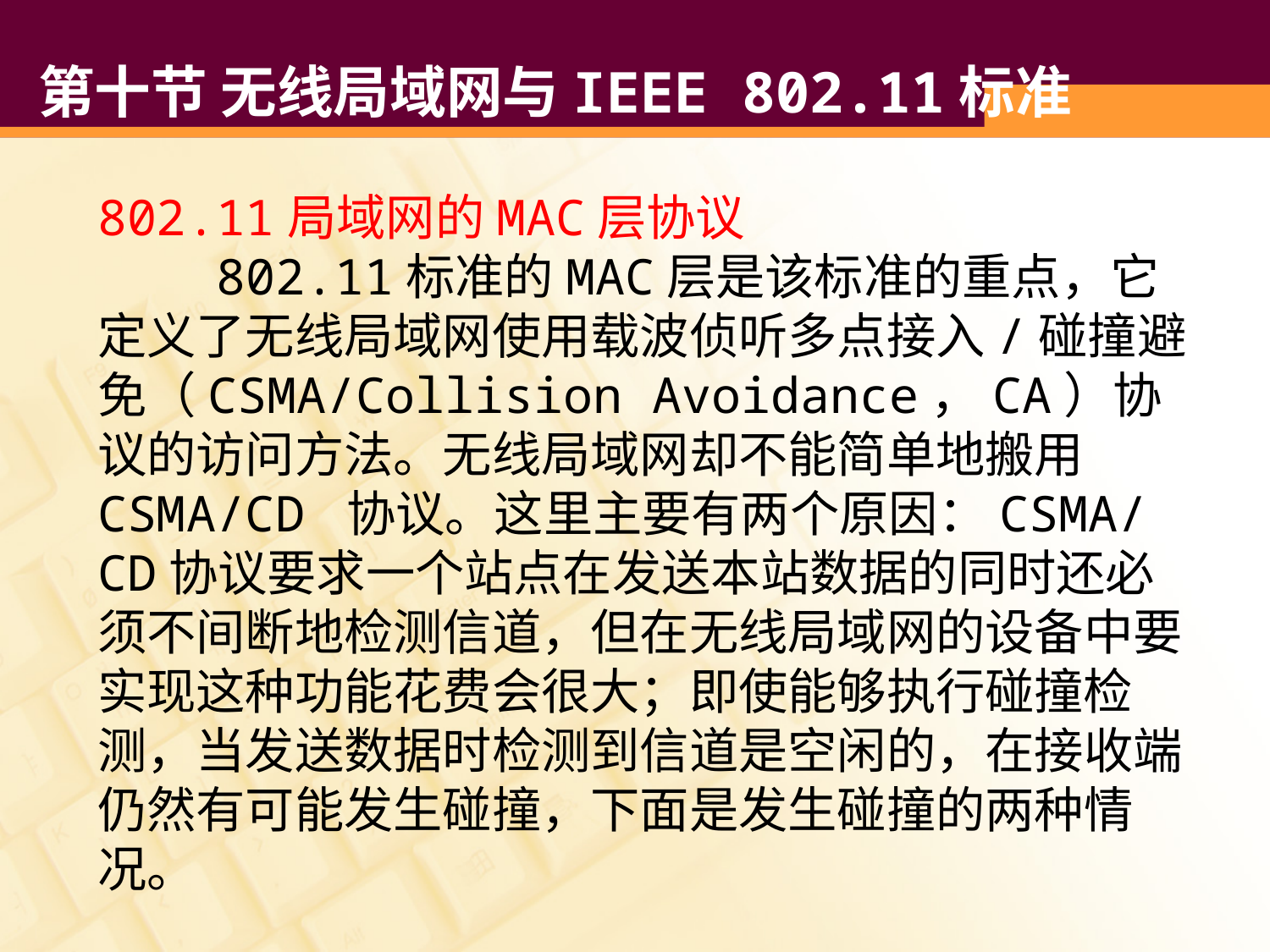

# 第十节 无线局域网与IEEE 802.11标准
802.11局域网的MAC层协议
    802.11标准的MAC层是该标准的重点，它定义了无线局域网使用载波侦听多点接入/碰撞避免（CSMA/Collision Avoidance，CA）协议的访问方法。无线局域网却不能简单地搬用 CSMA/CD 协议。这里主要有两个原因：CSMA/CD协议要求一个站点在发送本站数据的同时还必须不间断地检测信道，但在无线局域网的设备中要实现这种功能花费会很大；即使能够执行碰撞检测，当发送数据时检测到信道是空闲的，在接收端仍然有可能发生碰撞，下面是发生碰撞的两种情况。